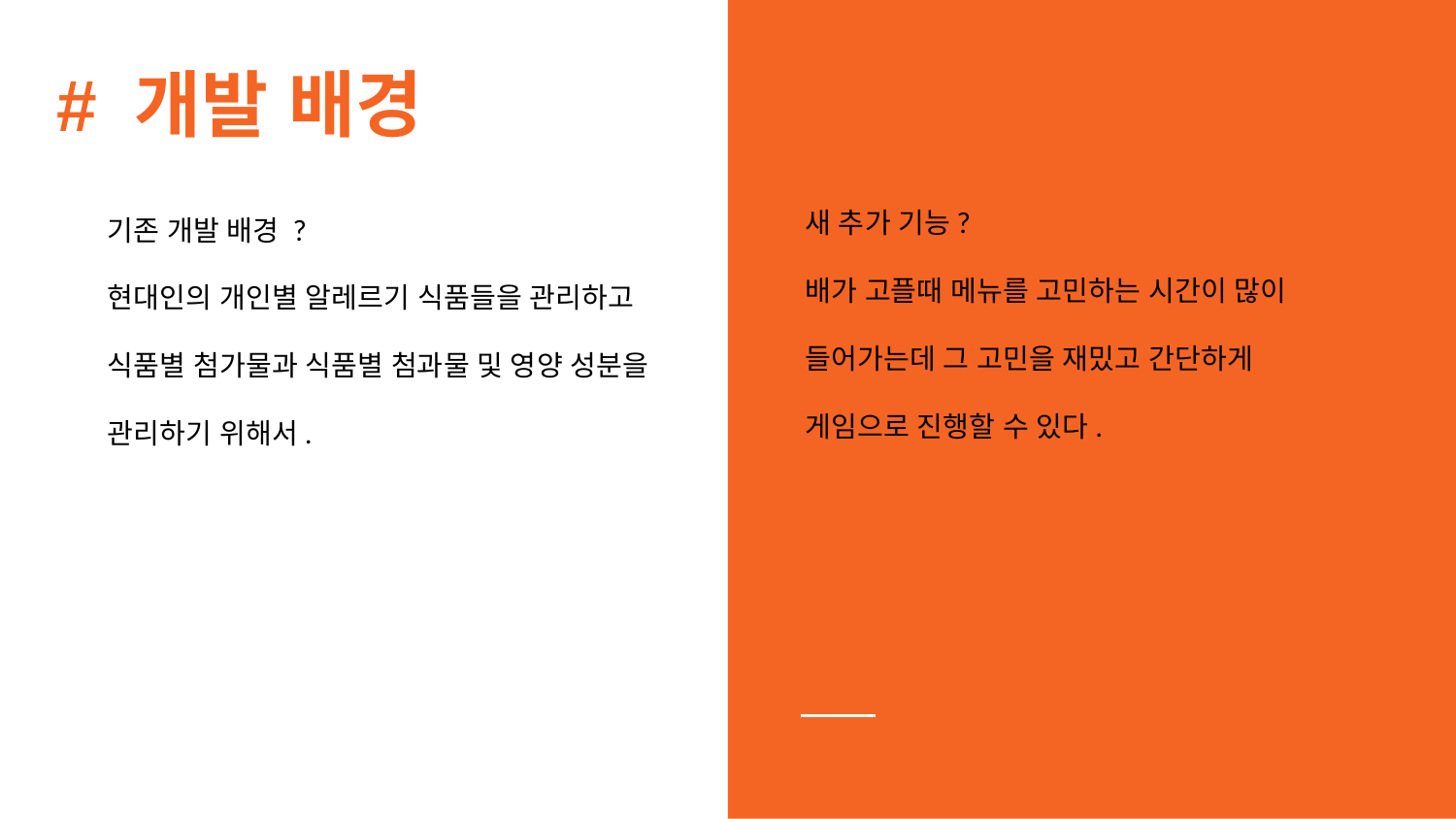

# 첫번 째 (이미지)
# 개발 배경
새 추가 기능?

배가 고플때 메뉴를 고민하는 시간이 많이

들어가는데 그 고민을 재밌고 간단하게

게임으로 진행할 수 있다.
기존 개발 배경 ?

현대인의 개인별 알레르기 식품들을 관리하고

식품별 첨가물과 식품별 첨과물 및 영양 성분을

관리하기 위해서.